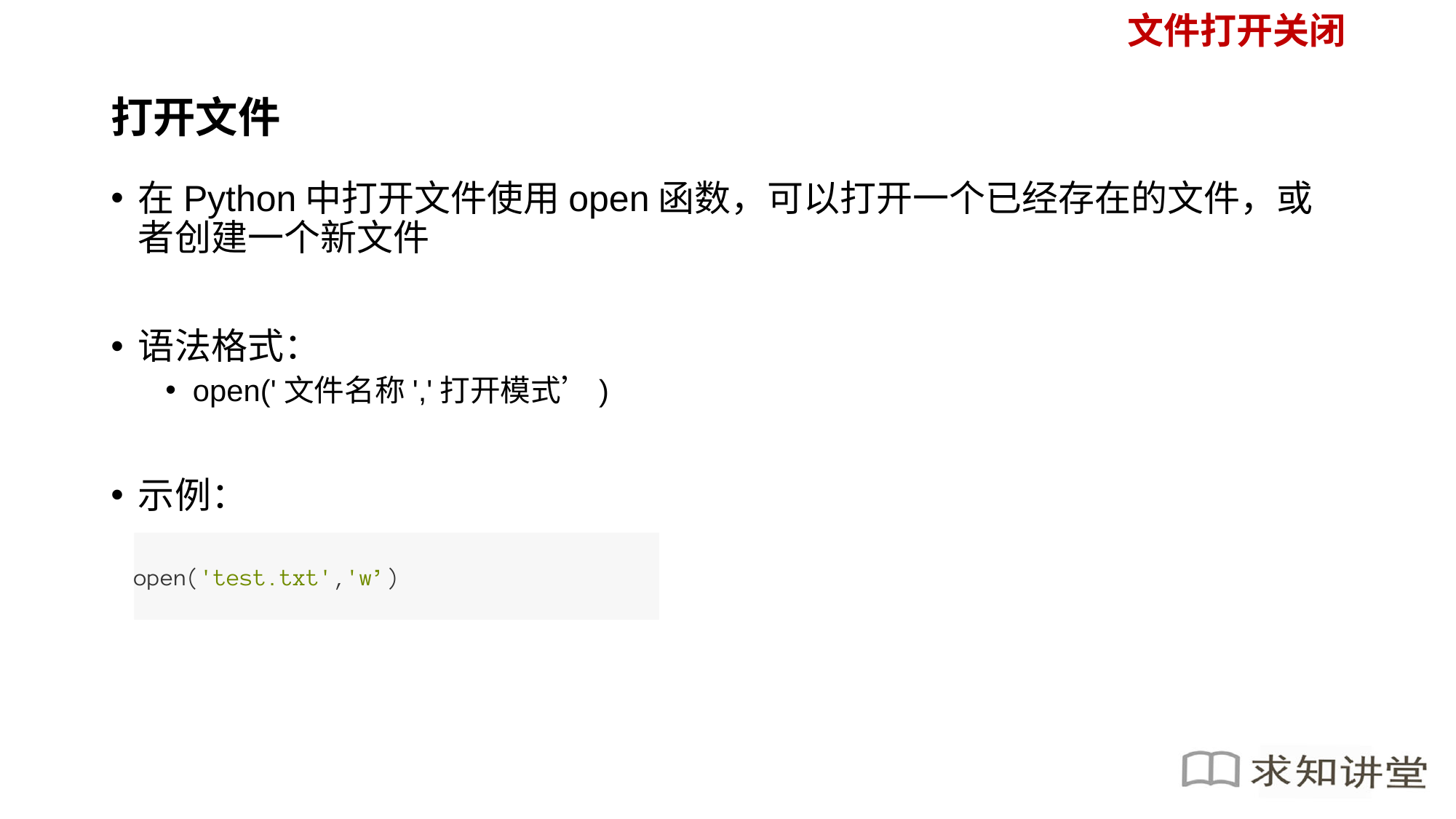

文件打开关闭
# 打开文件
在Python中打开文件使用open函数，可以打开一个已经存在的文件，或者创建一个新文件

语法格式：
open('文件名称','打开模式’)

示例：

open('test.txt','w’)